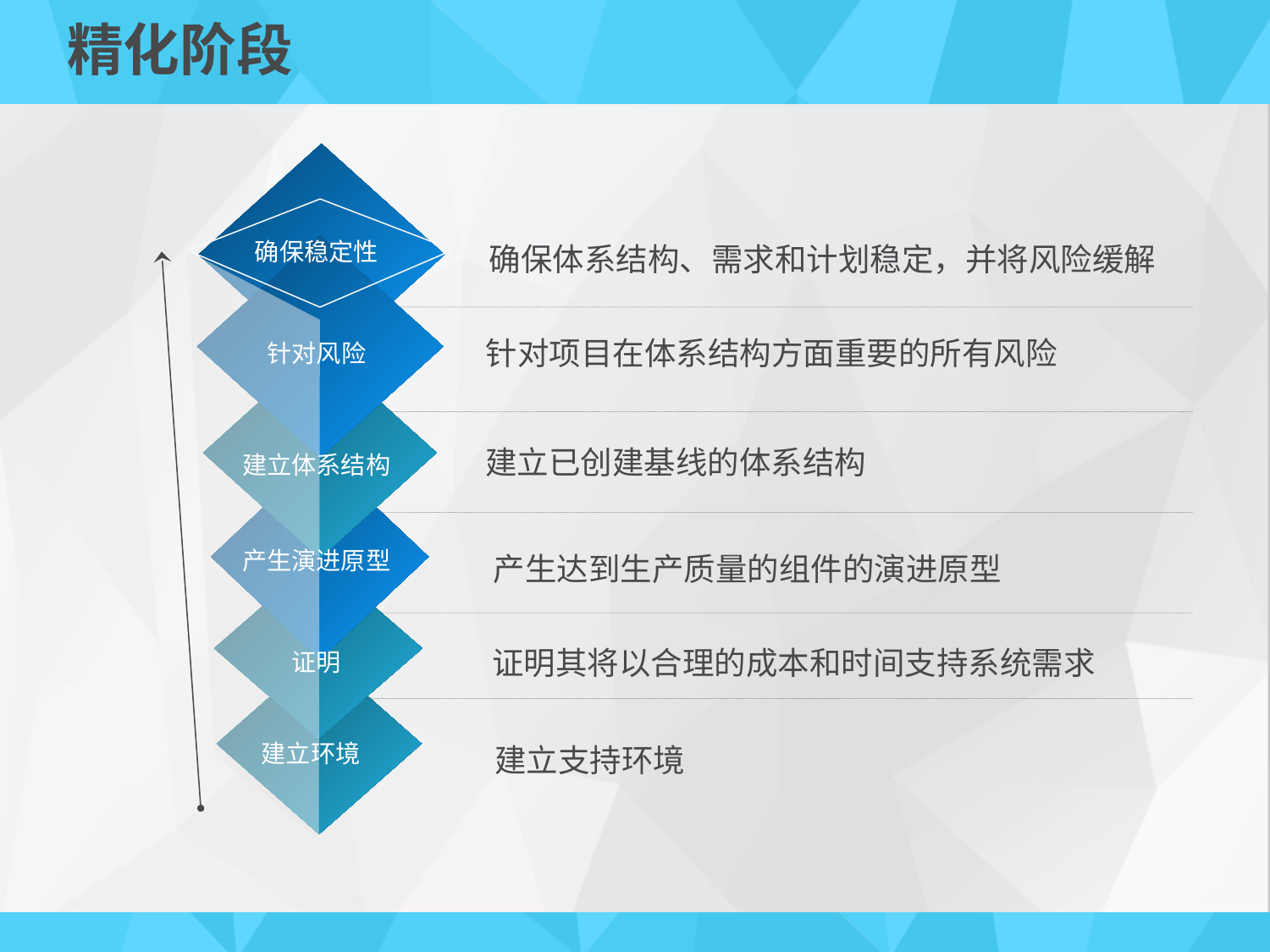

# 精化阶段

确保稳定性
确保体系结构、需求和计划稳定，并将风险缓解

针对风险
针对项目在体系结构方面重要的所有风险

建立已创建基线的体系结构
建立体系结构

产生演进原型
产生达到生产质量的组件的演进原型

证明其将以合理的成本和时间支持系统需求
证明

建立环境
建立支持环境